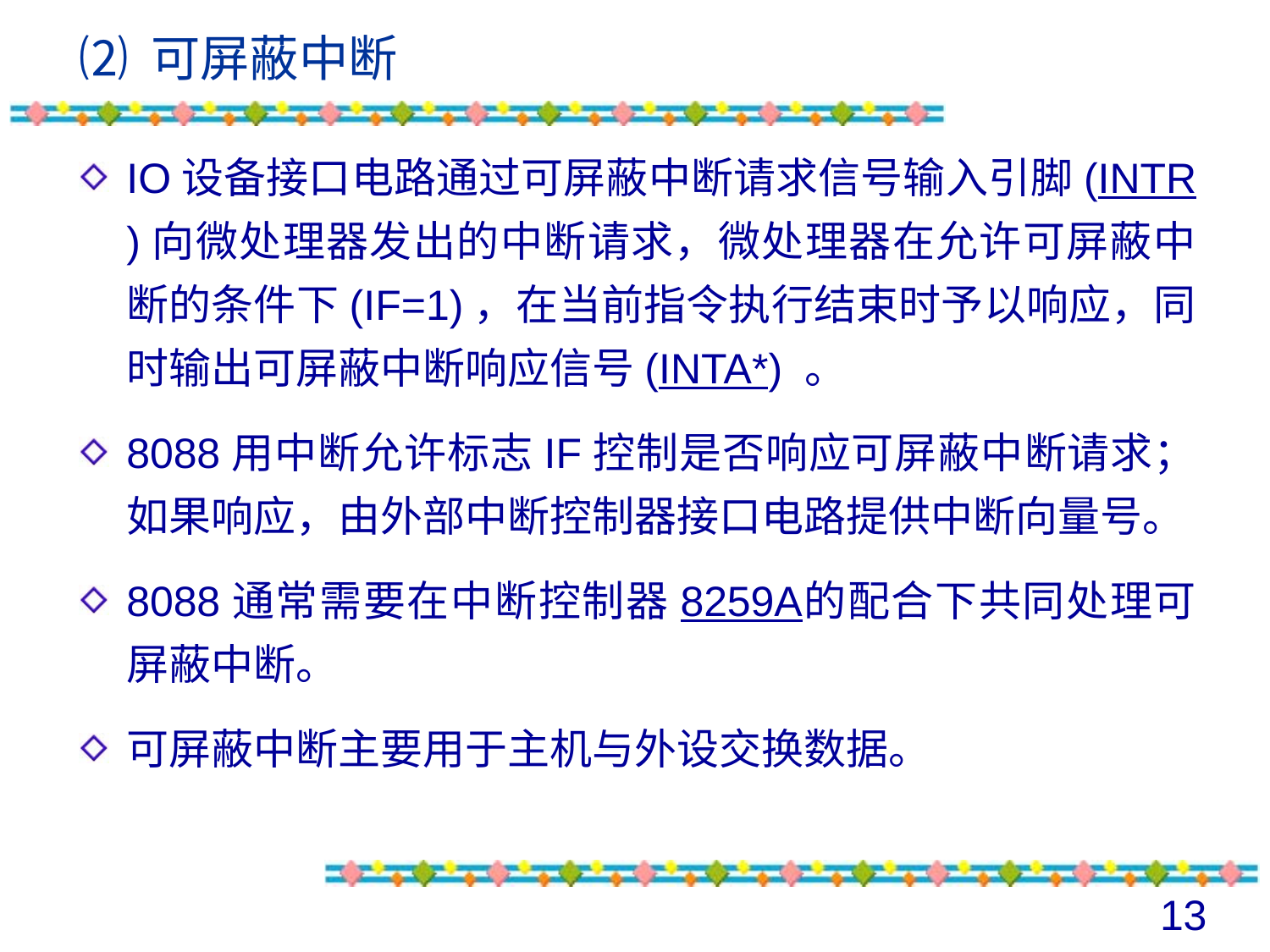

# ⑵ 可屏蔽中断
IO设备接口电路通过可屏蔽中断请求信号输入引脚(INTR)向微处理器发出的中断请求，微处理器在允许可屏蔽中断的条件下(IF=1)，在当前指令执行结束时予以响应，同时输出可屏蔽中断响应信号(INTA*) 。
8088用中断允许标志IF控制是否响应可屏蔽中断请求；如果响应，由外部中断控制器接口电路提供中断向量号。
8088通常需要在中断控制器8259A的配合下共同处理可屏蔽中断。
可屏蔽中断主要用于主机与外设交换数据。